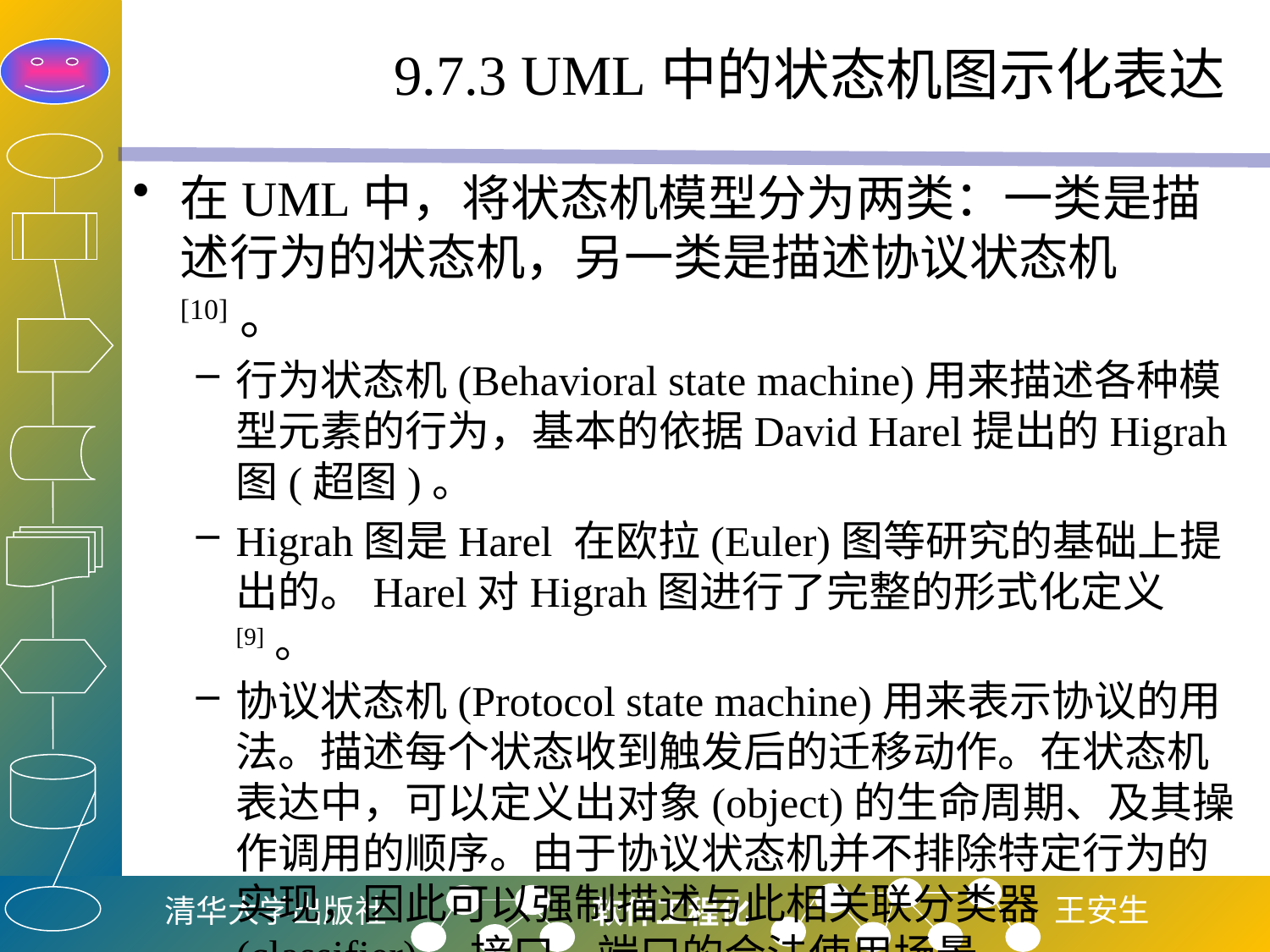

# 9.7.3 UML中的状态机图示化表达
在UML中，将状态机模型分为两类：一类是描述行为的状态机，另一类是描述协议状态机[10]。
行为状态机(Behavioral state machine)用来描述各种模型元素的行为，基本的依据David Harel提出的Higrah图(超图)。
Higrah图是Harel 在欧拉(Euler)图等研究的基础上提出的。Harel对Higrah图进行了完整的形式化定义[9]。
协议状态机(Protocol state machine)用来表示协议的用法。描述每个状态收到触发后的迁移动作。在状态机表达中，可以定义出对象(object)的生命周期、及其操作调用的顺序。由于协议状态机并不排除特定行为的实现，因此可以强制描述与此相关联分类器(classifier)、接口、端口的合法使用场景。